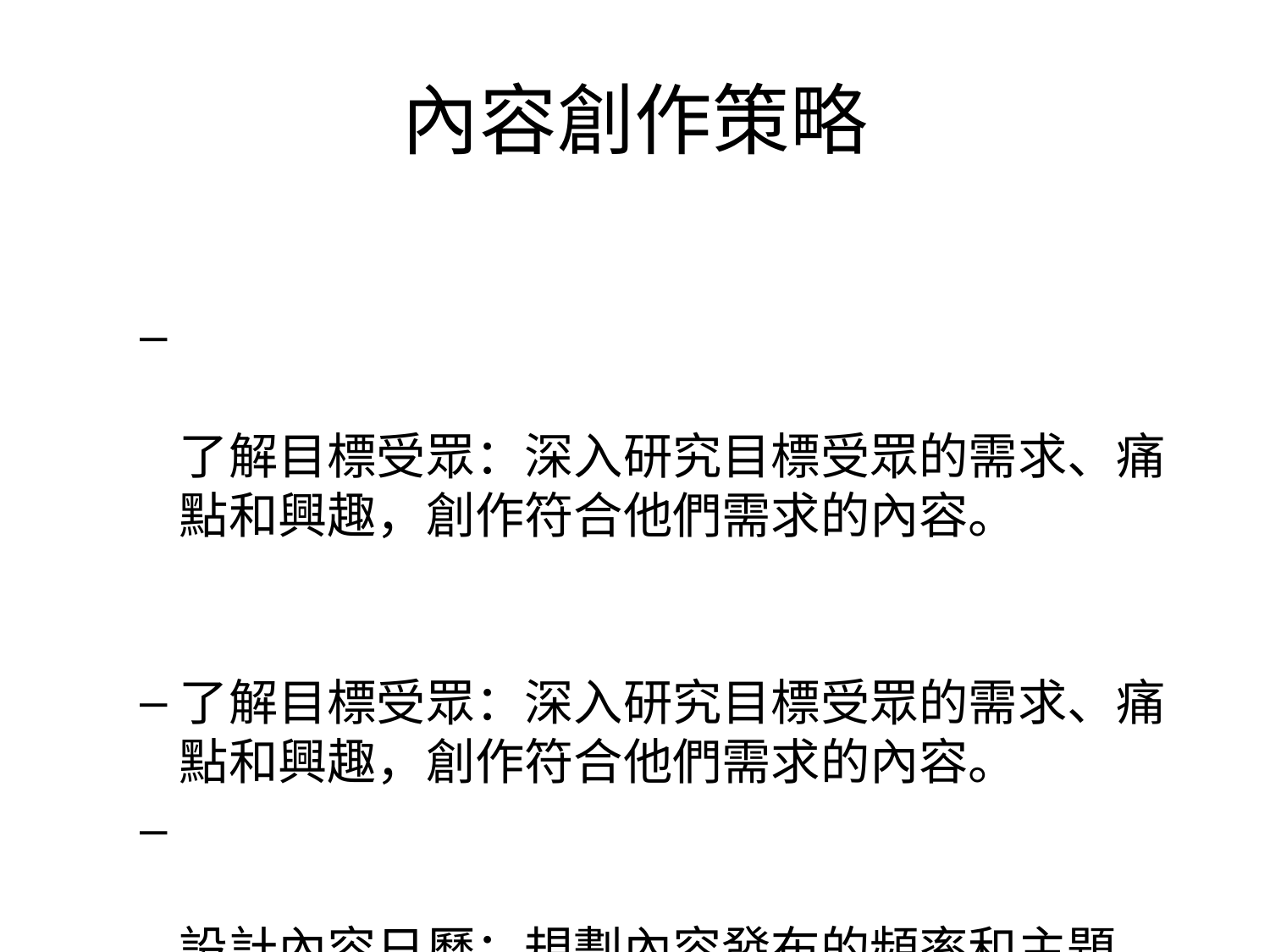

# 內容創作策略

了解目標受眾：深入研究目標受眾的需求、痛點和興趣，創作符合他們需求的內容。
了解目標受眾：深入研究目標受眾的需求、痛點和興趣，創作符合他們需求的內容。
設計內容日曆：規劃內容發布的頻率和主題，保持內容輸出的穩定性。
設計內容日曆：規劃內容發布的頻率和主題，保持內容輸出的穩定性。
多樣化內容形式：除了文章，還可以創作視頻、圖表、白皮書、電子書和案例研究等多種形式的內容。
多樣化內容形式：除了文章，還可以創作視頻、圖表、白皮書、電子書和案例研究等多種形式的內容。
講述品牌故事：通過內容講述品牌的使命、價值觀和成長歷程，與消費者建立情感聯繫。
講述品牌故事：通過內容講述品牌的使命、價值觀和成長歷程，與消費者建立情感聯繫。